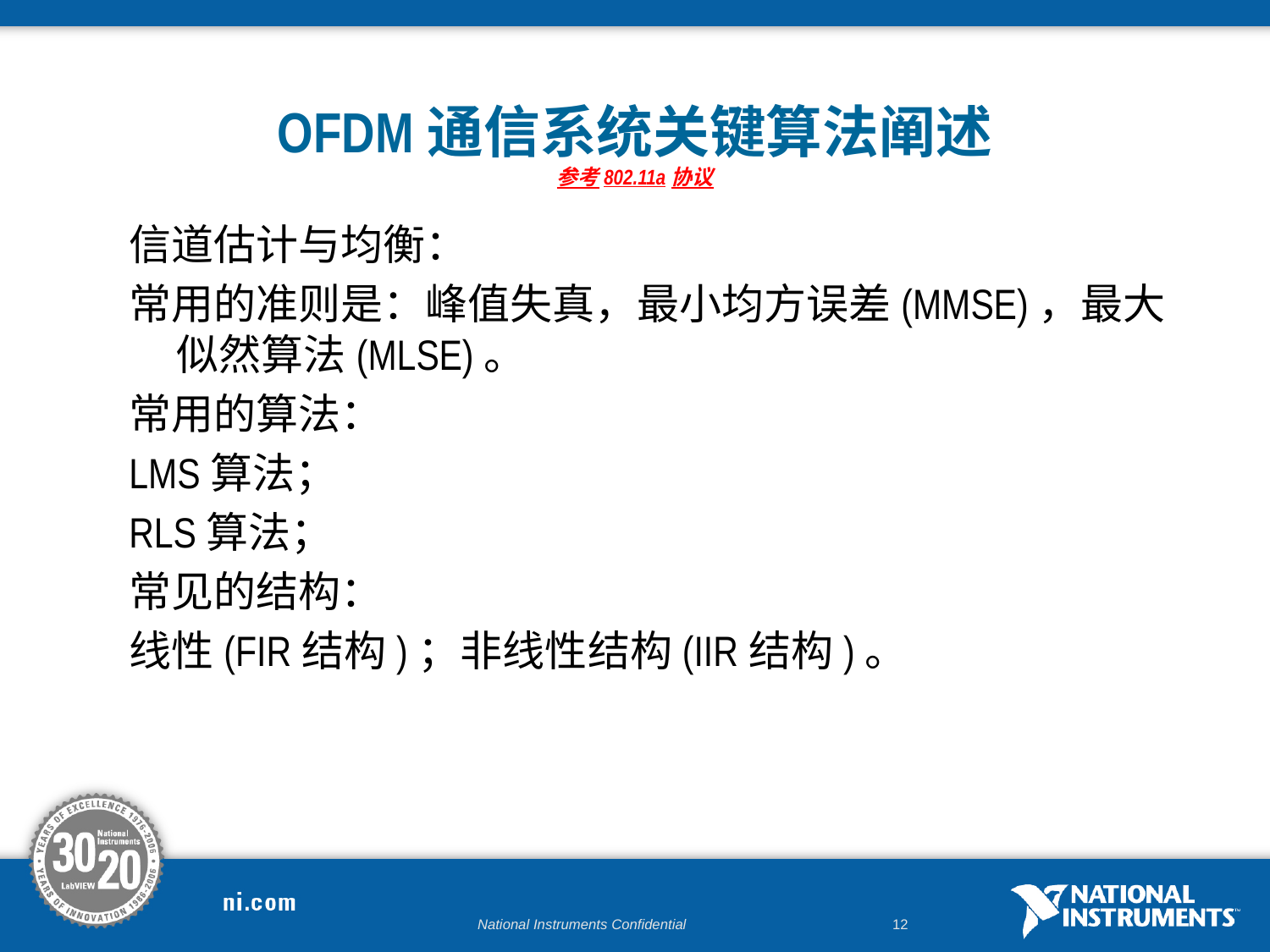

# OFDM通信系统关键算法阐述 参考802.11a协议
信道估计与均衡：
常用的准则是：峰值失真，最小均方误差(MMSE)，最大似然算法(MLSE)。
常用的算法：
LMS算法；
RLS算法；
常见的结构：
线性(FIR结构)；非线性结构(IIR结构)。